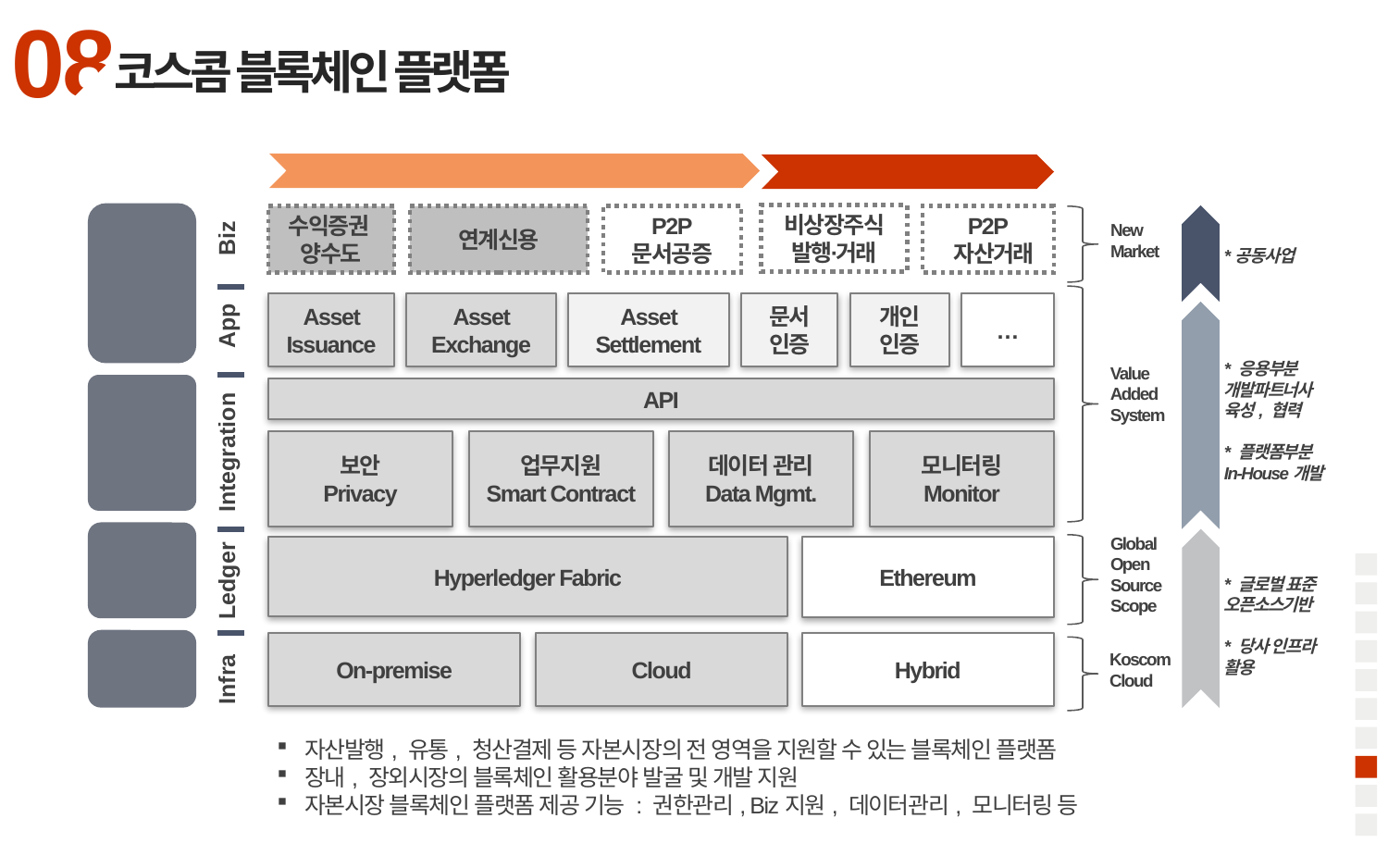

08

코스콤 블록체인 플랫폼
기존사업 개선
신규시장 창출
서비스
기술
비상장주식
발행∙거래
수익증권
양수도
연계신용
P2P
문서공증
P2P
 자산거래

New
Market
Biz

*공동사업

Asset Issuance
Asset Exchange
Asset Settlement
문서
인증
개인
인증
…
App
* 응용부분
개발파트너사
육성, 협력
* 플랫폼부분
In-House개발
Value
Added
System
플랫폼기술
API
Integration

보안
Privacy
업무지원
Smart Contract
데이터 관리
Data Mgmt.
모니터링
Monitor
기반
기술

Ledger
Hyperledger Fabric
Ethereum
Global
Open
Source
Scope

* 글로벌 표준 오픈소스기반
* 당사 인프라
활용

인프라
Koscom
Cloud
On-premise
Cloud
Hybrid

Infra
자산발행, 유통, 청산결제 등 자본시장의 전 영역을 지원할 수 있는 블록체인 플랫폼
장내, 장외시장의 블록체인 활용분야 발굴 및 개발 지원
자본시장 블록체인 플랫폼 제공 기능 : 권한관리, Biz지원, 데이터관리, 모니터링 등